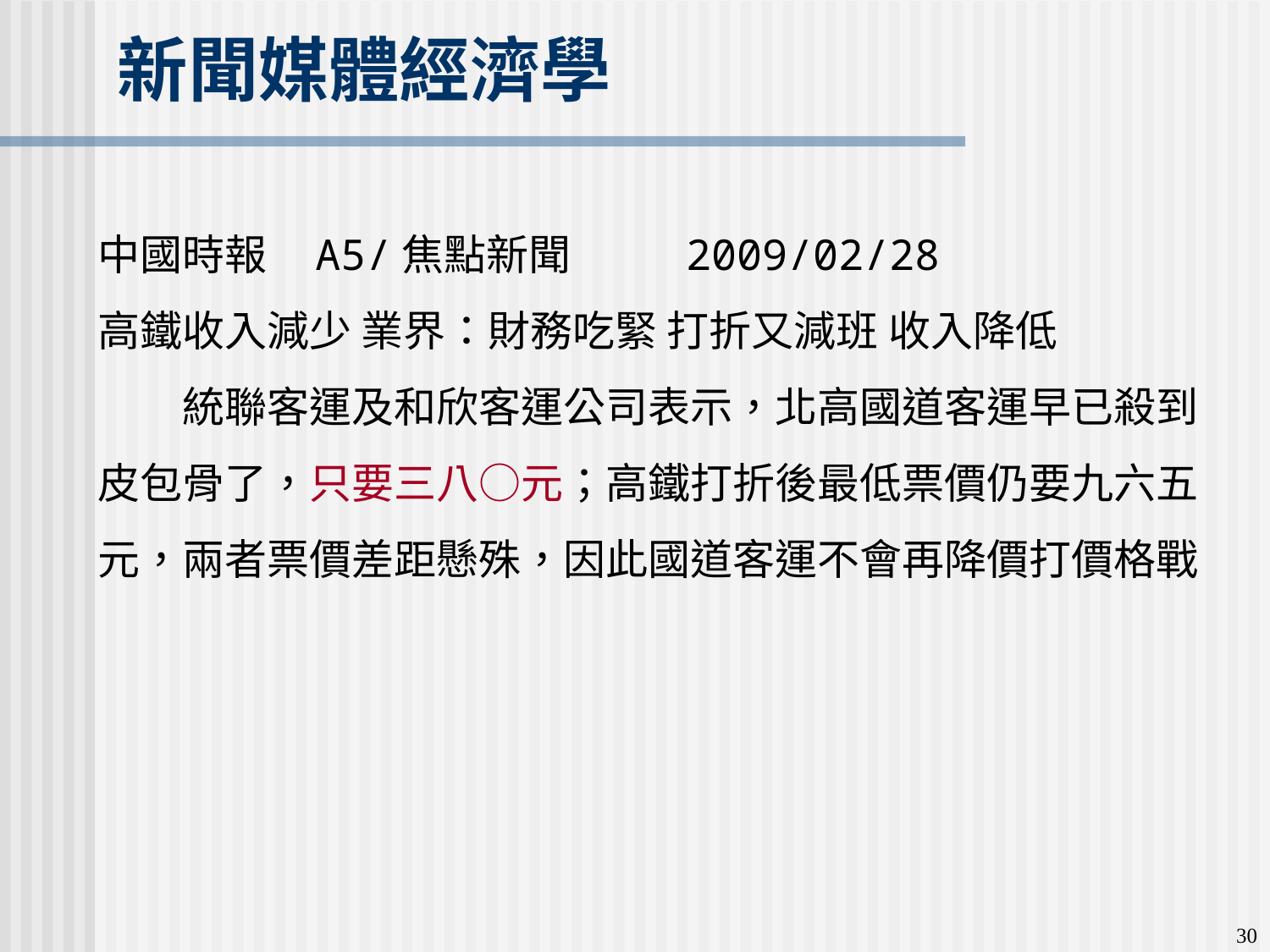

新聞媒體經濟學
中國時報    A5/焦點新聞           2009/02/28
高鐵收入減少 業界：財務吃緊 打折又減班 收入降低
　　統聯客運及和欣客運公司表示，北高國道客運早已殺到皮包骨了，只要三八○元；高鐵打折後最低票價仍要九六五元，兩者票價差距懸殊，因此國道客運不會再降價打價格戰
30